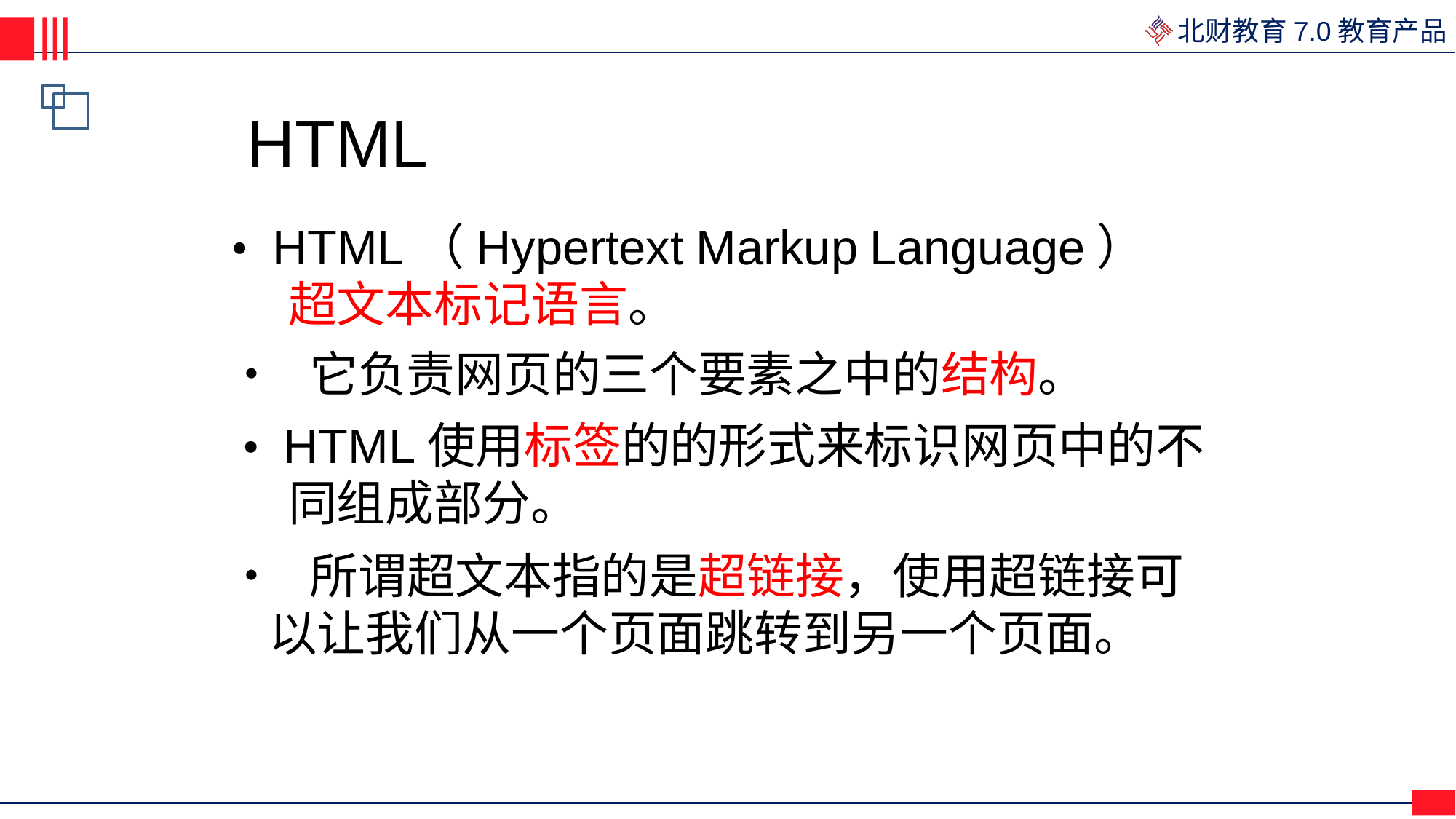

HTML
•  HTML（Hypertext Markup Language）
超文本标记语言。
•  它负责网页的三个要素之中的结构。
•  HTML使用标签的的形式来标识网页中的不
同组成部分。
•  所谓超文本指的是超链接，使用超链接可
	以让我们从一个页面跳转到另一个页面。